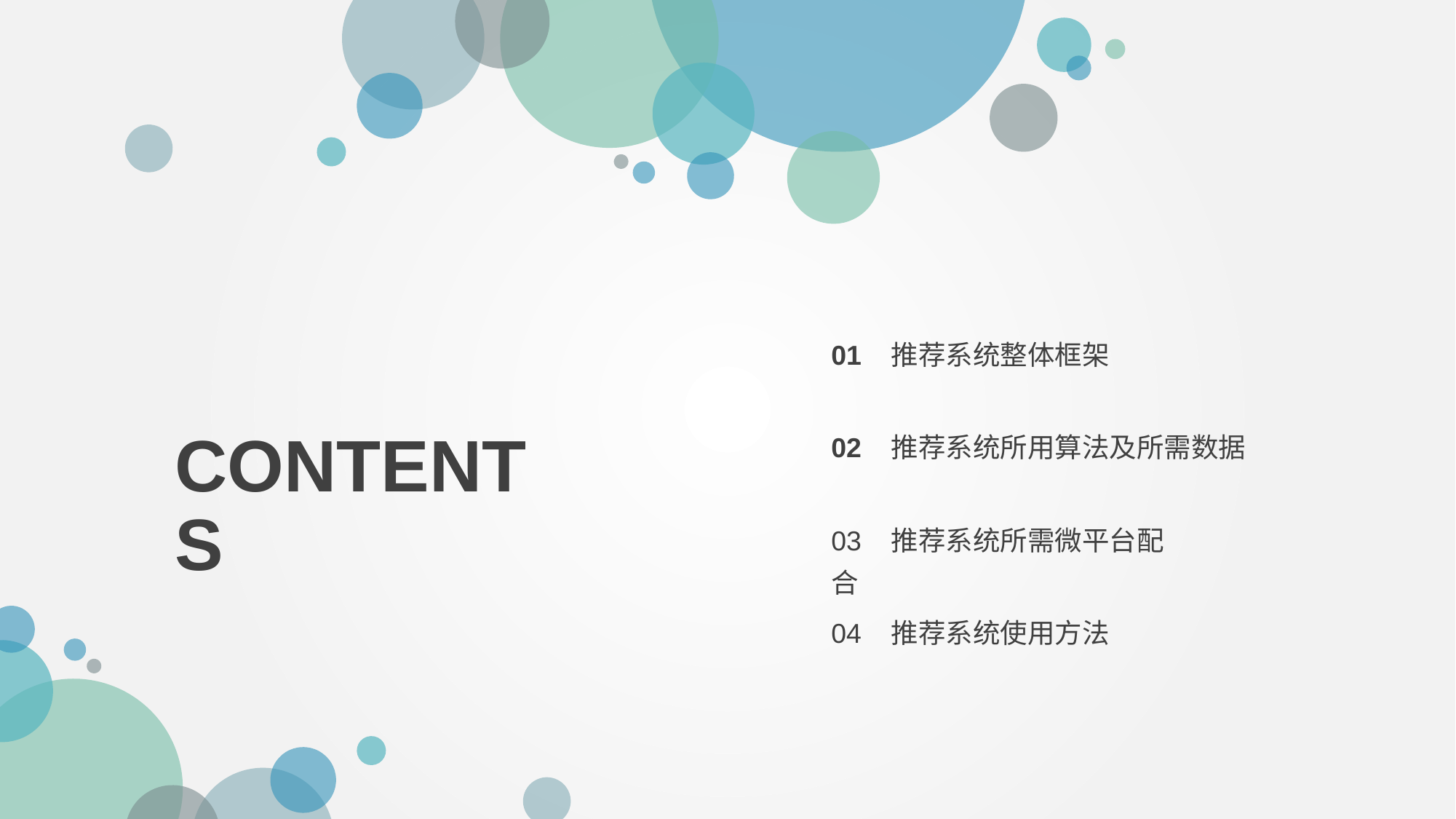

01   推荐系统整体框架
02   推荐系统所用算法及所需数据
CONTENTS
03   推荐系统所需微平台配合
04   推荐系统使用方法